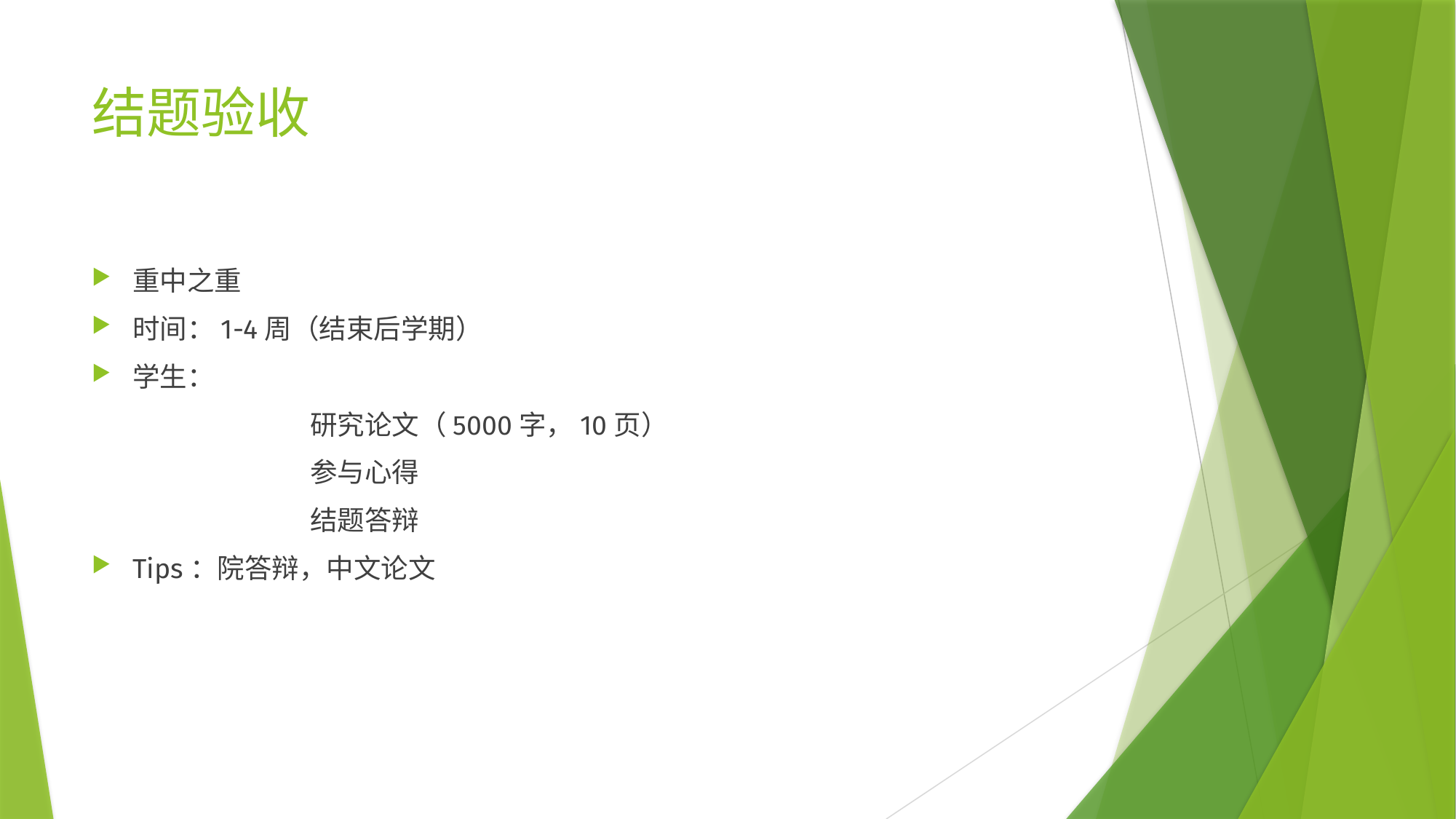

# 结题验收
重中之重
时间：1-4周（结束后学期）
学生：
		研究论文（5000字，10页）
		参与心得
		结题答辩
Tips：院答辩，中文论文